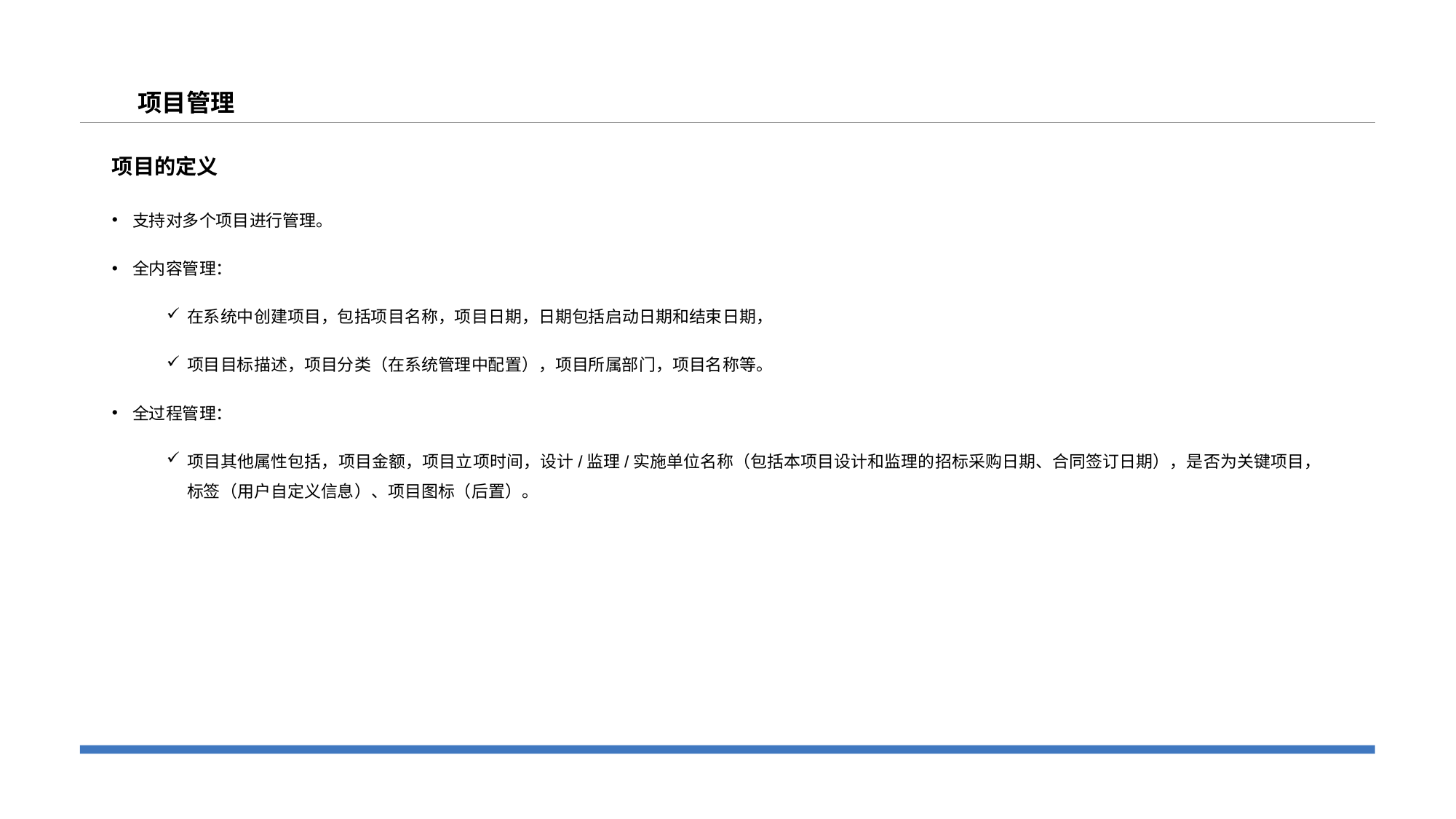

项目管理
项目的定义
支持对多个项目进行管理。
全内容管理：
在系统中创建项目，包括项目名称，项目日期，日期包括启动日期和结束日期，
项目目标描述，项目分类（在系统管理中配置），项目所属部门，项目名称等。
全过程管理：
项目其他属性包括，项目金额，项目立项时间，设计/监理/实施单位名称（包括本项目设计和监理的招标采购日期、合同签订日期），是否为关键项目，标签（用户自定义信息）、项目图标（后置）。